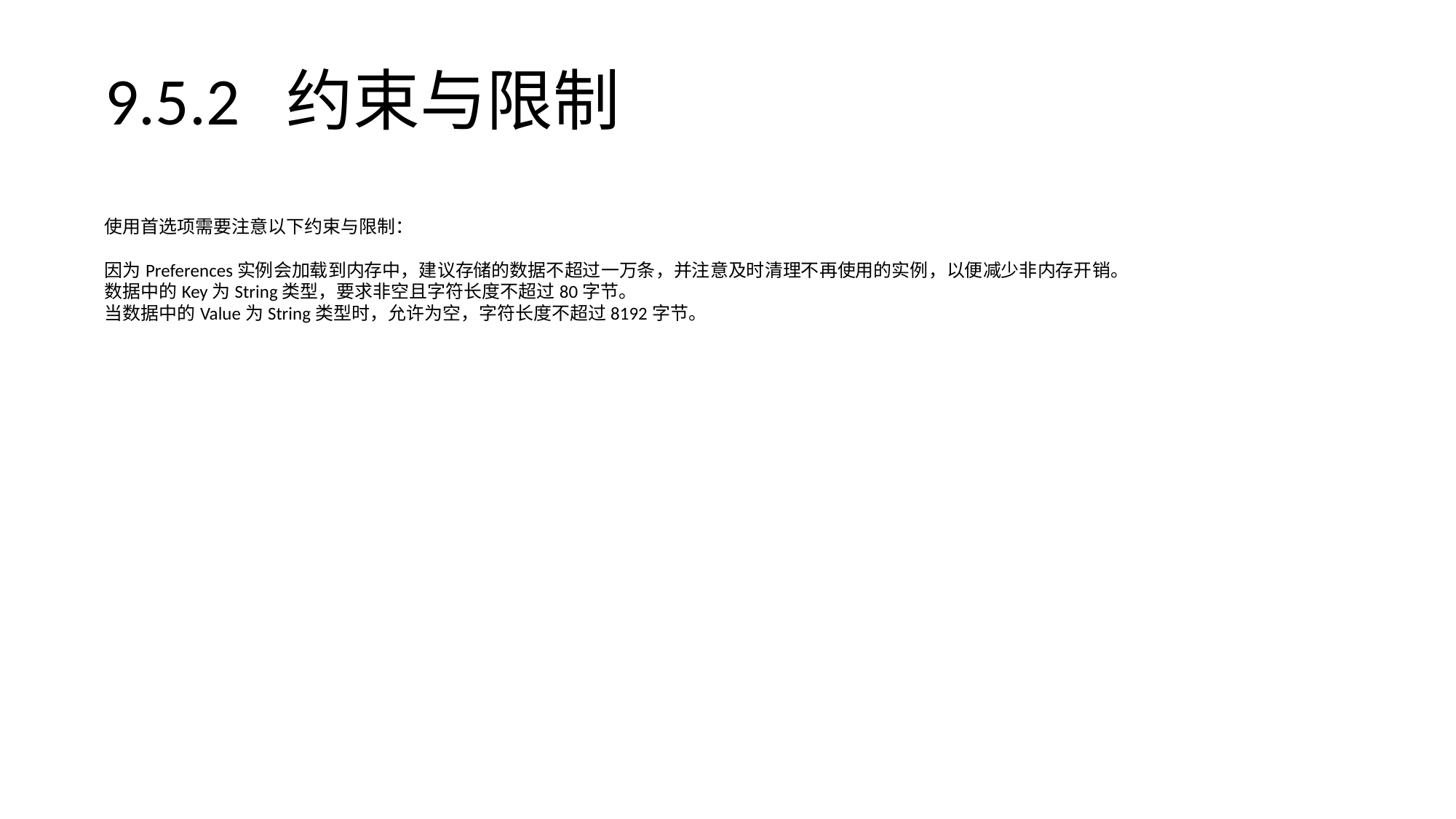

# 9.5.2  约束与限制
使用首选项需要注意以下约束与限制：

因为Preferences实例会加载到内存中，建议存储的数据不超过一万条，并注意及时清理不再使用的实例，以便减少非内存开销。
数据中的Key为String类型，要求非空且字符长度不超过80字节。
当数据中的Value为String类型时，允许为空，字符长度不超过8192字节。